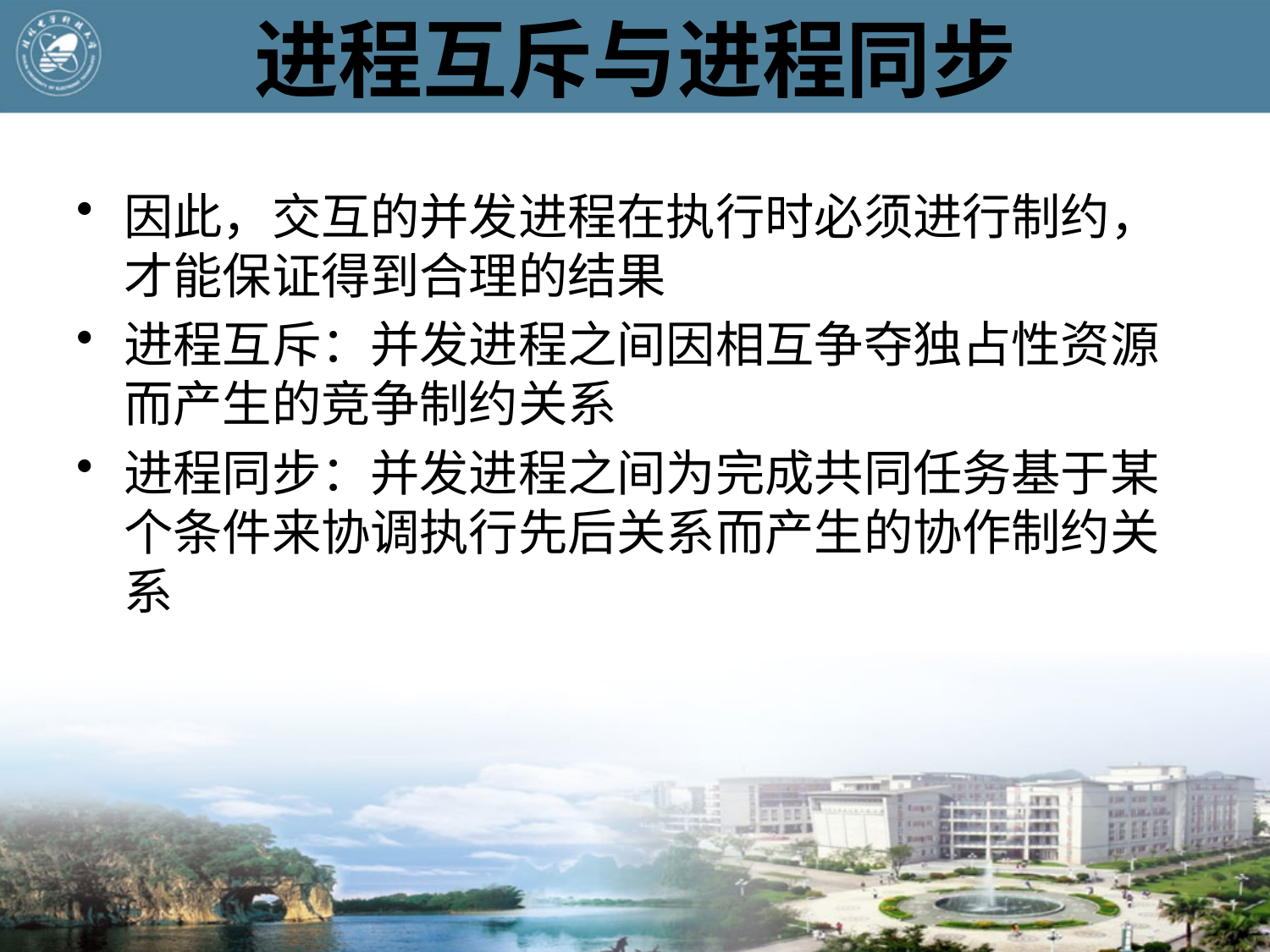

# 进程互斥与进程同步
因此，交互的并发进程在执行时必须进行制约，才能保证得到合理的结果
进程互斥：并发进程之间因相互争夺独占性资源而产生的竞争制约关系
进程同步：并发进程之间为完成共同任务基于某个条件来协调执行先后关系而产生的协作制约关系